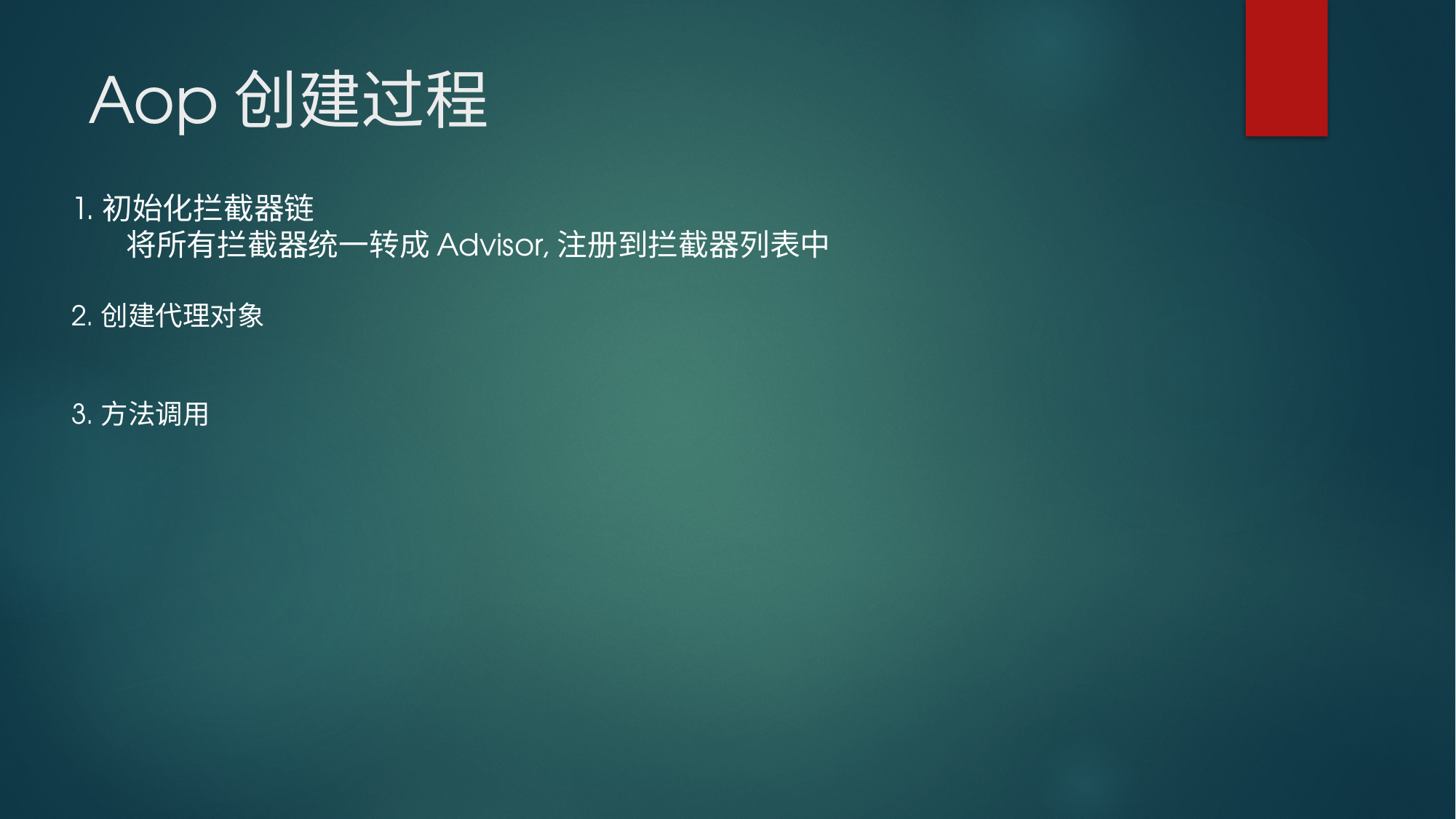

# Aop创建过程
1.初始化拦截器链
	将所有拦截器统一转成Advisor,注册到拦截器列表中

2.创建代理对象

3.方法调用